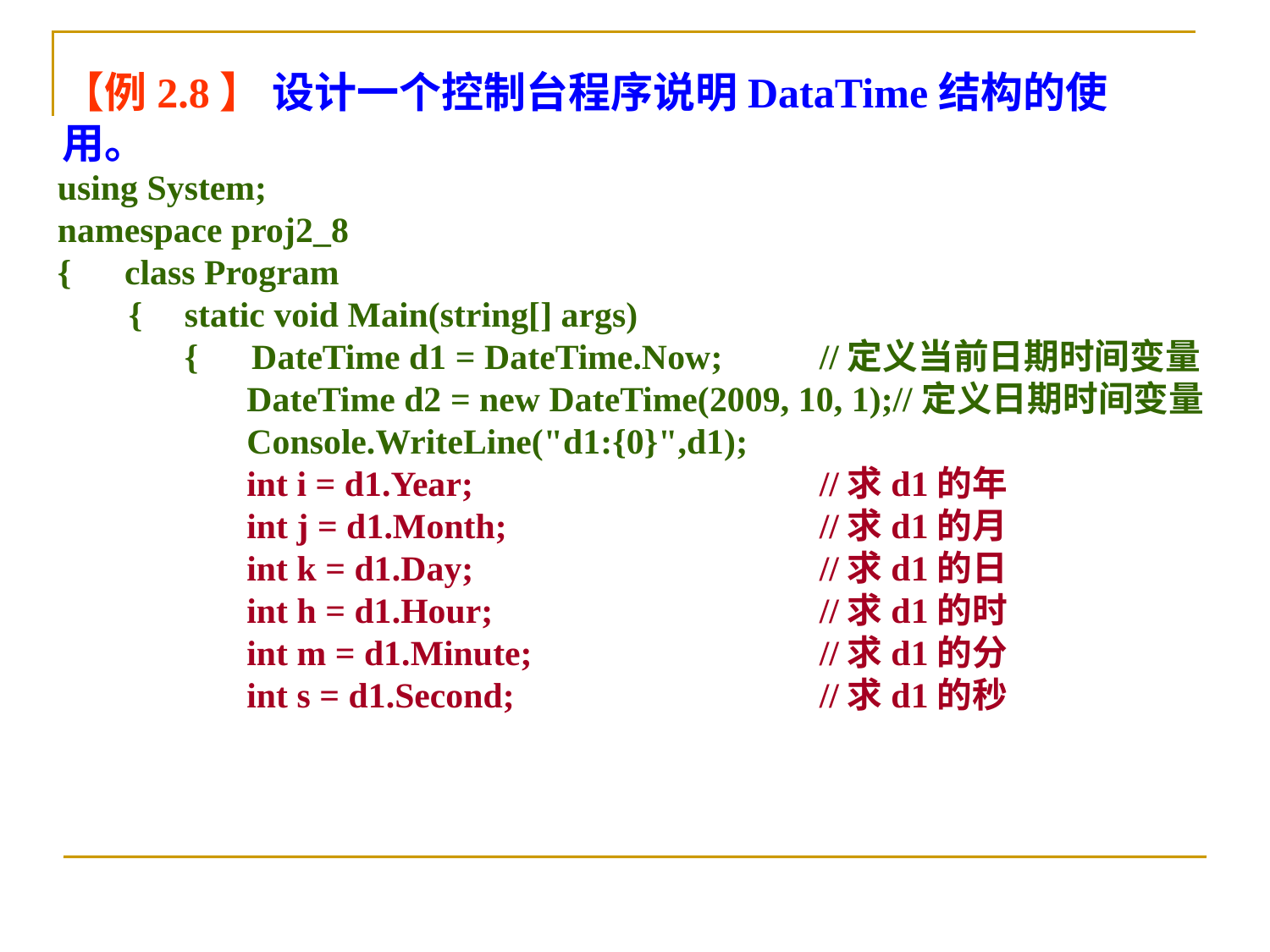

【例2.8】 设计一个控制台程序说明DataTime结构的使用。
using System;
namespace proj2_8
{      class Program
        {	static void Main(string[] args)
	{      DateTime d1 = DateTime.Now;	//定义当前日期时间变量
	       DateTime d2 = new DateTime(2009, 10, 1);//定义日期时间变量
	       Console.WriteLine("d1:{0}",d1);
	       int i = d1.Year;			//求d1的年
	       int j = d1.Month;			//求d1的月
	       int k = d1.Day;			//求d1的日
	       int h = d1.Hour;			//求d1的时
	       int m = d1.Minute;			//求d1的分
	       int s = d1.Second;			//求d1的秒